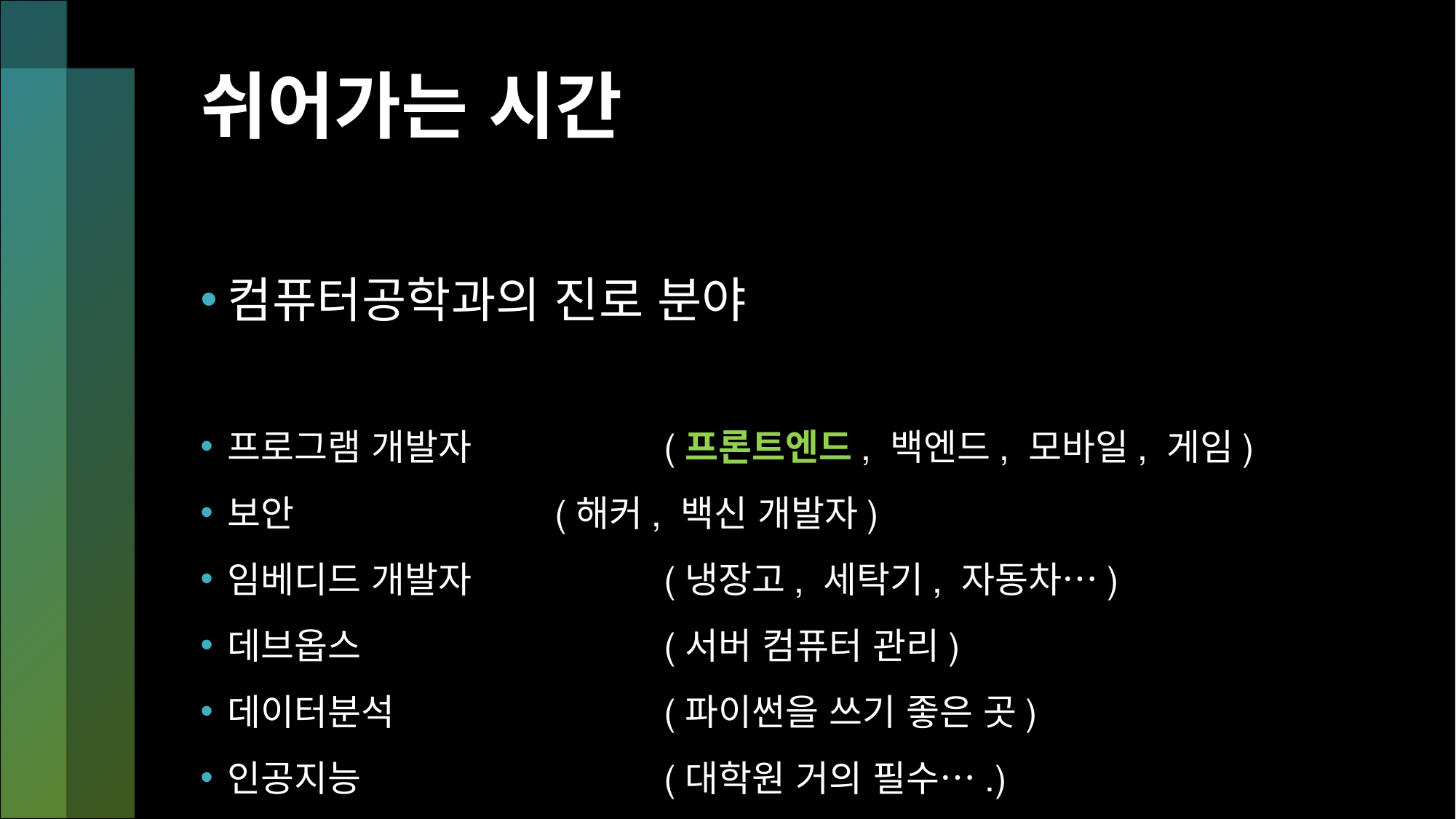

# 쉬어가는 시간
컴퓨터공학과의 진로 분야

프로그램 개발자 		(프론트엔드, 백엔드, 모바일, 게임)
보안 			(해커, 백신 개발자)
임베디드 개발자		(냉장고, 세탁기, 자동차…)
데브옵스 			(서버 컴퓨터 관리)
데이터분석			(파이썬을 쓰기 좋은 곳)
인공지능			(대학원 거의 필수….)